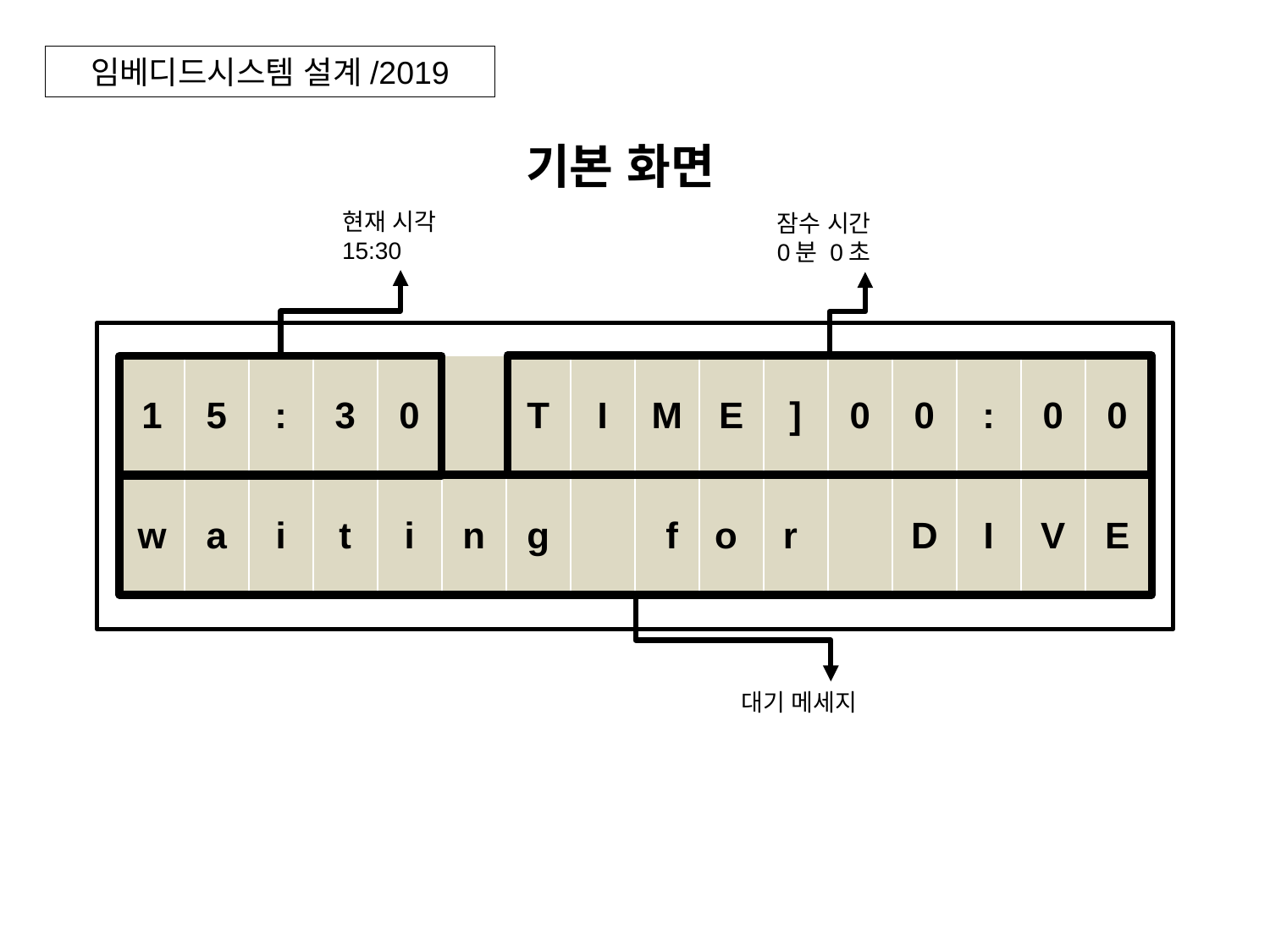

기본 화면
현재 시각
15:30
잠수 시간
0분 0초

| 1 | 5 | : | 3 | 0 |  | T | I | M | E | ] | 0 | 0 | : | 0 | 0 |
| --- | --- | --- | --- | --- | --- | --- | --- | --- | --- | --- | --- | --- | --- | --- | --- |
| w | a | i | t | i | n | g |  | f | o | r |  | D | I | V | E |

대기 메세지